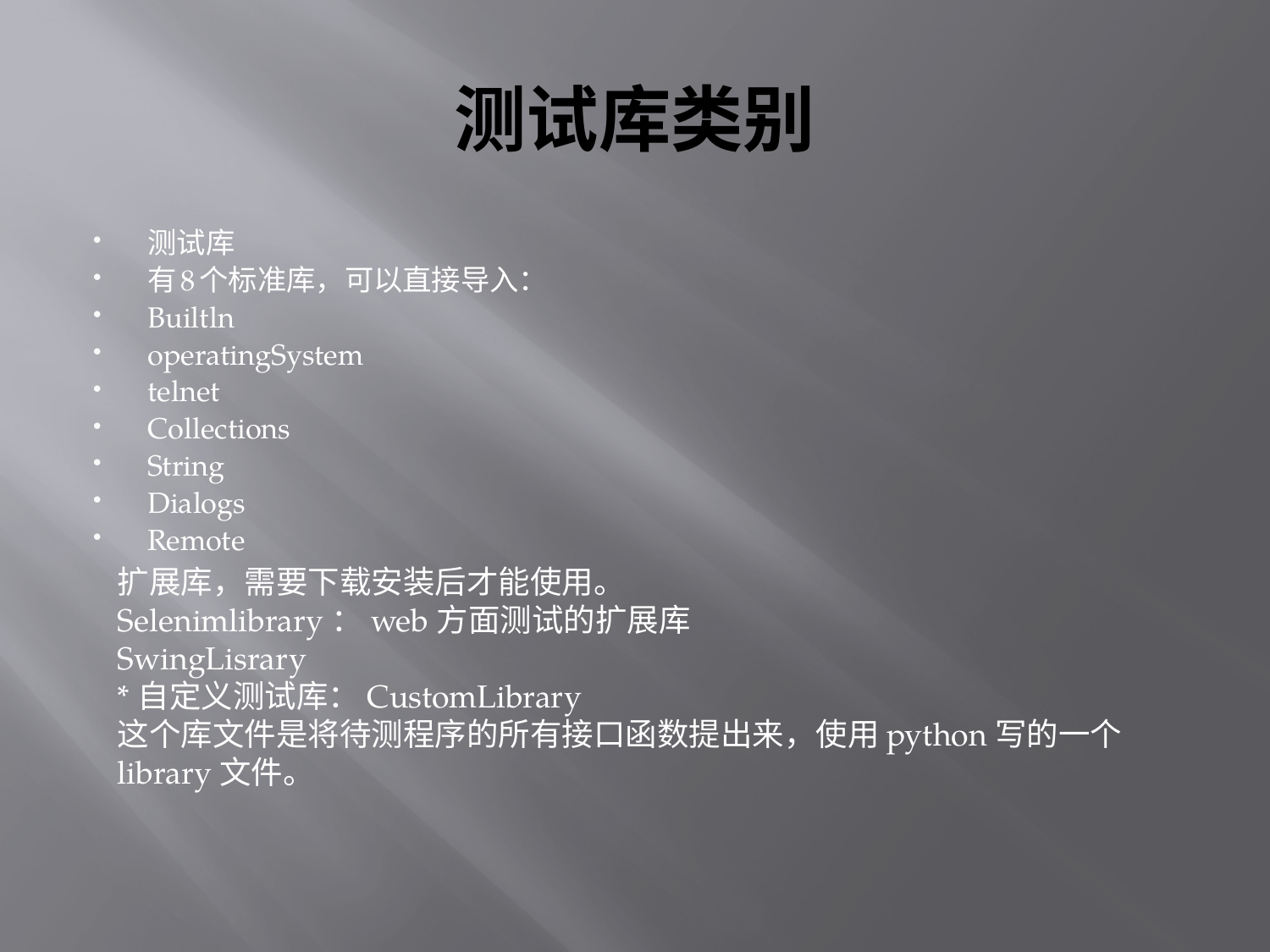

# 测试库类别
测试库
有8个标准库，可以直接导入：
Builtln
operatingSystem
telnet
Collections
String
Dialogs
Remote
扩展库，需要下载安装后才能使用。
Selenimlibrary：web方面测试的扩展库
SwingLisrary
*自定义测试库：CustomLibrary
这个库文件是将待测程序的所有接口函数提出来，使用python写的一个library文件。